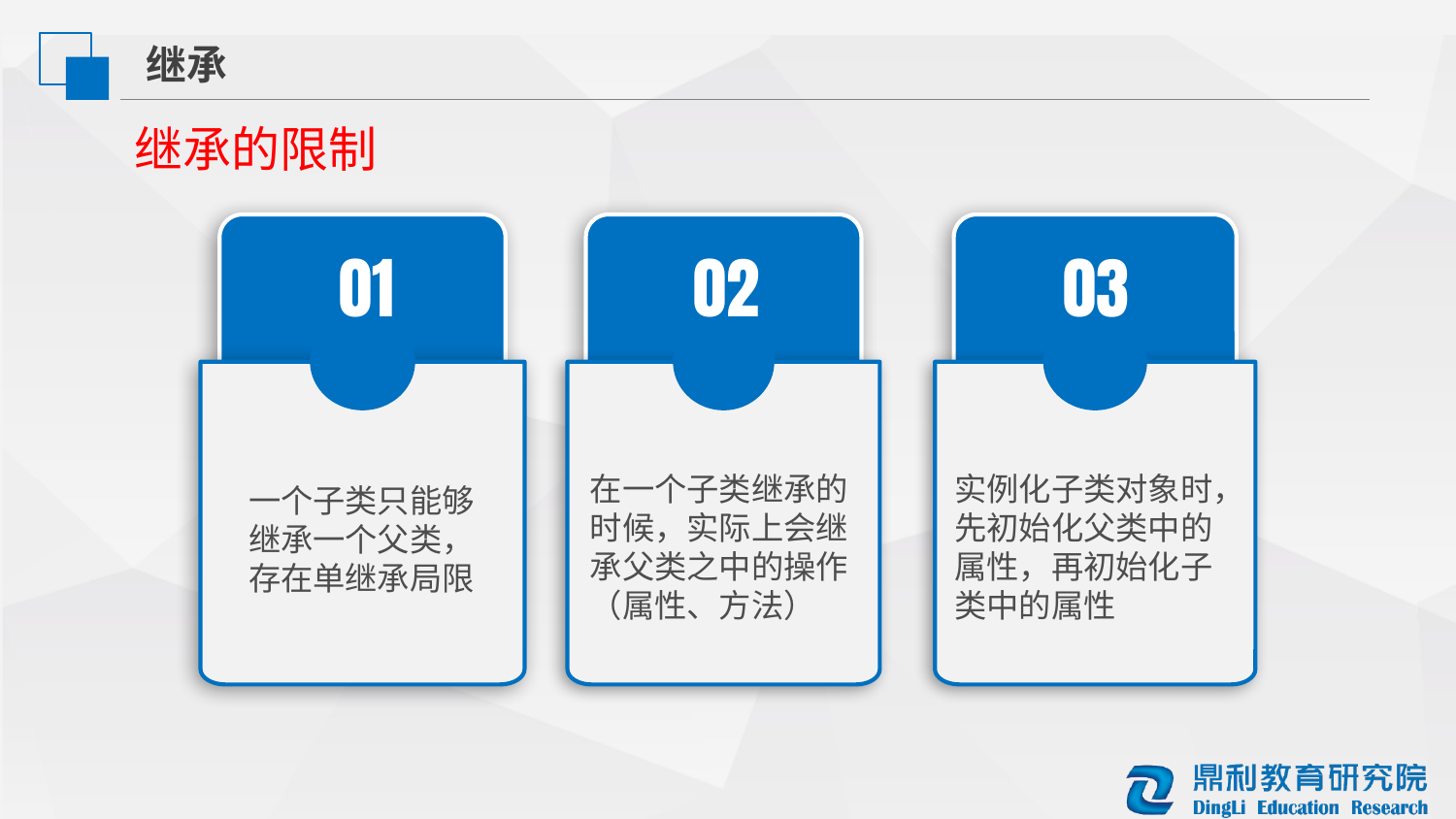

继承
继承的限制

01

一个子类只能够继承一个父类，存在单继承局限

02

在一个子类继承的时候，实际上会继承父类之中的操作（属性、方法）

03

实例化子类对象时，先初始化父类中的属性，再初始化子类中的属性